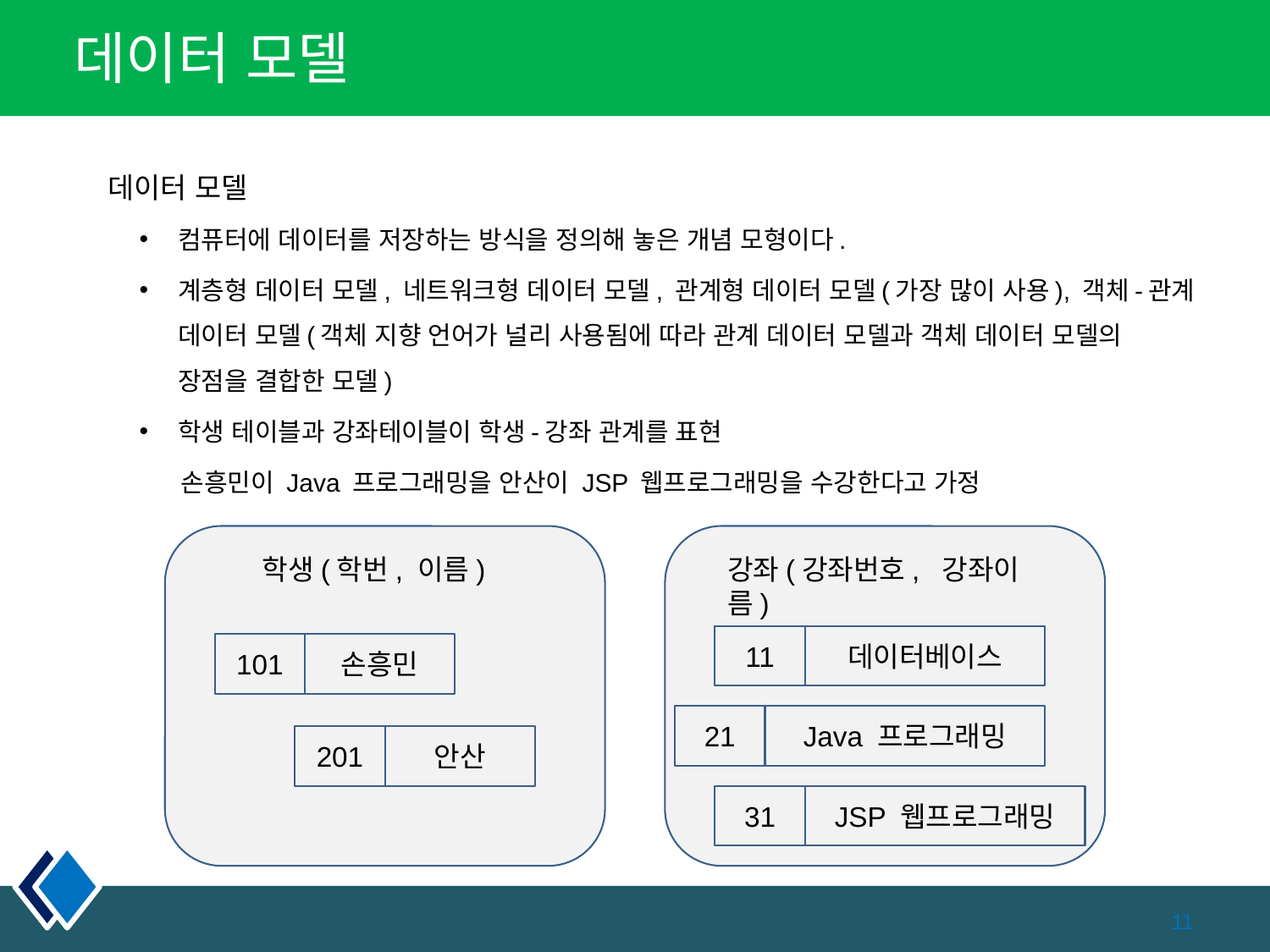

# 데이터 모델
   데이터 모델
컴퓨터에 데이터를 저장하는 방식을 정의해 놓은 개념 모형이다.
계층형 데이터 모델, 네트워크형 데이터 모델, 관계형 데이터 모델(가장 많이 사용), 객체-관계 데이터 모델(객체 지향 언어가 널리 사용됨에 따라 관계 데이터 모델과 객체 데이터 모델의 장점을 결합한 모델)
학생 테이블과 강좌테이블이 학생-강좌 관계를 표현
     손흥민이 Java 프로그래밍을 안산이 JSP 웹프로그래밍을 수강한다고 가정

학생(학번, 이름)
강좌(강좌번호,  강좌이름)
11
데이터베이스
101
손흥민
21
Java 프로그래밍
201
안산
31
JSP 웹프로그래밍
11